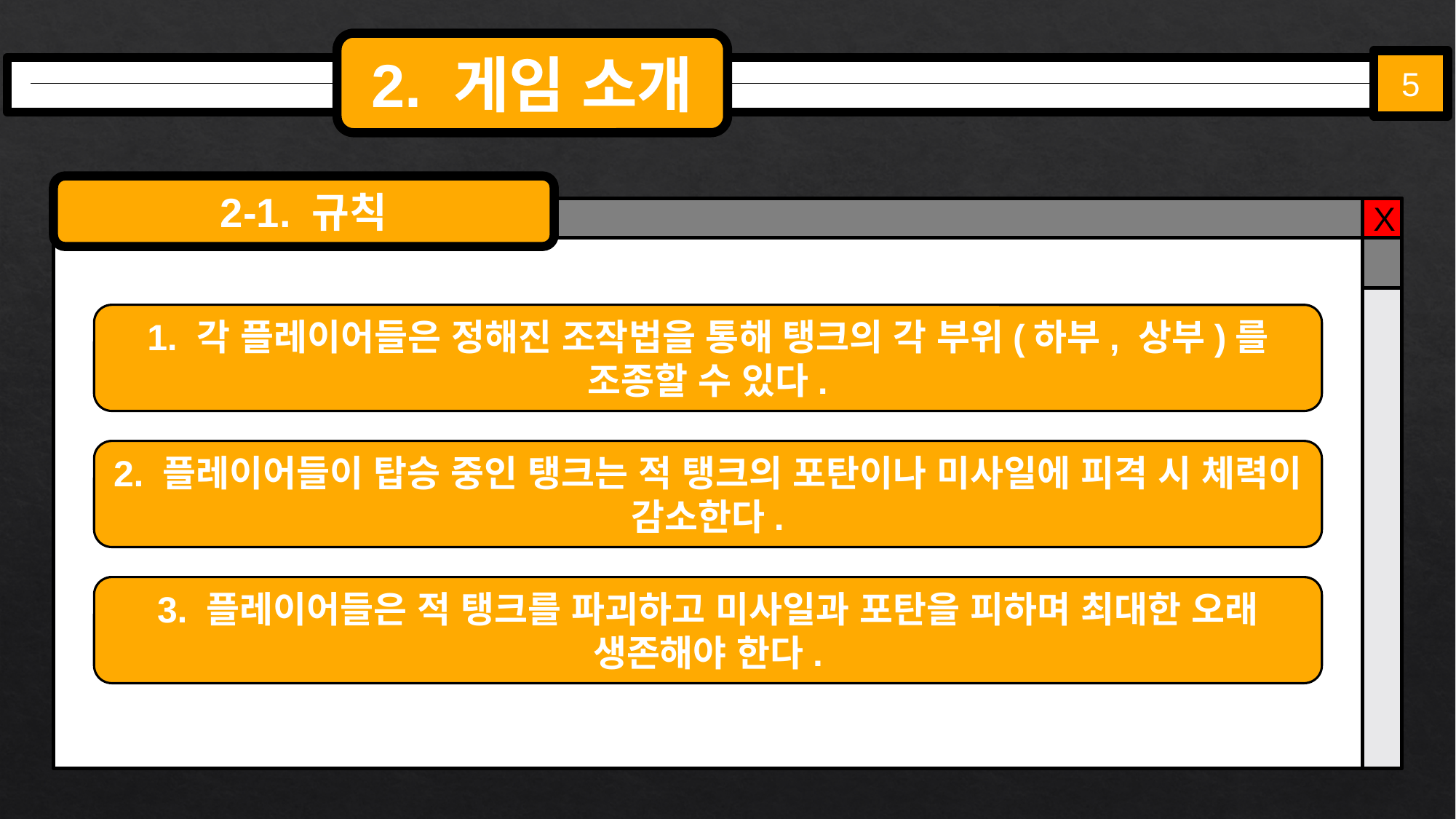

2. 게임 소개
5

2-1. 규칙

X

1. 각 플레이어들은 정해진 조작법을 통해 탱크의 각 부위(하부, 상부)를 조종할 수 있다.
2. 플레이어들이 탑승 중인 탱크는 적 탱크의 포탄이나 미사일에 피격 시 체력이 감소한다.

3. 플레이어들은 적 탱크를 파괴하고 미사일과 포탄을 피하며 최대한 오래 생존해야 한다.